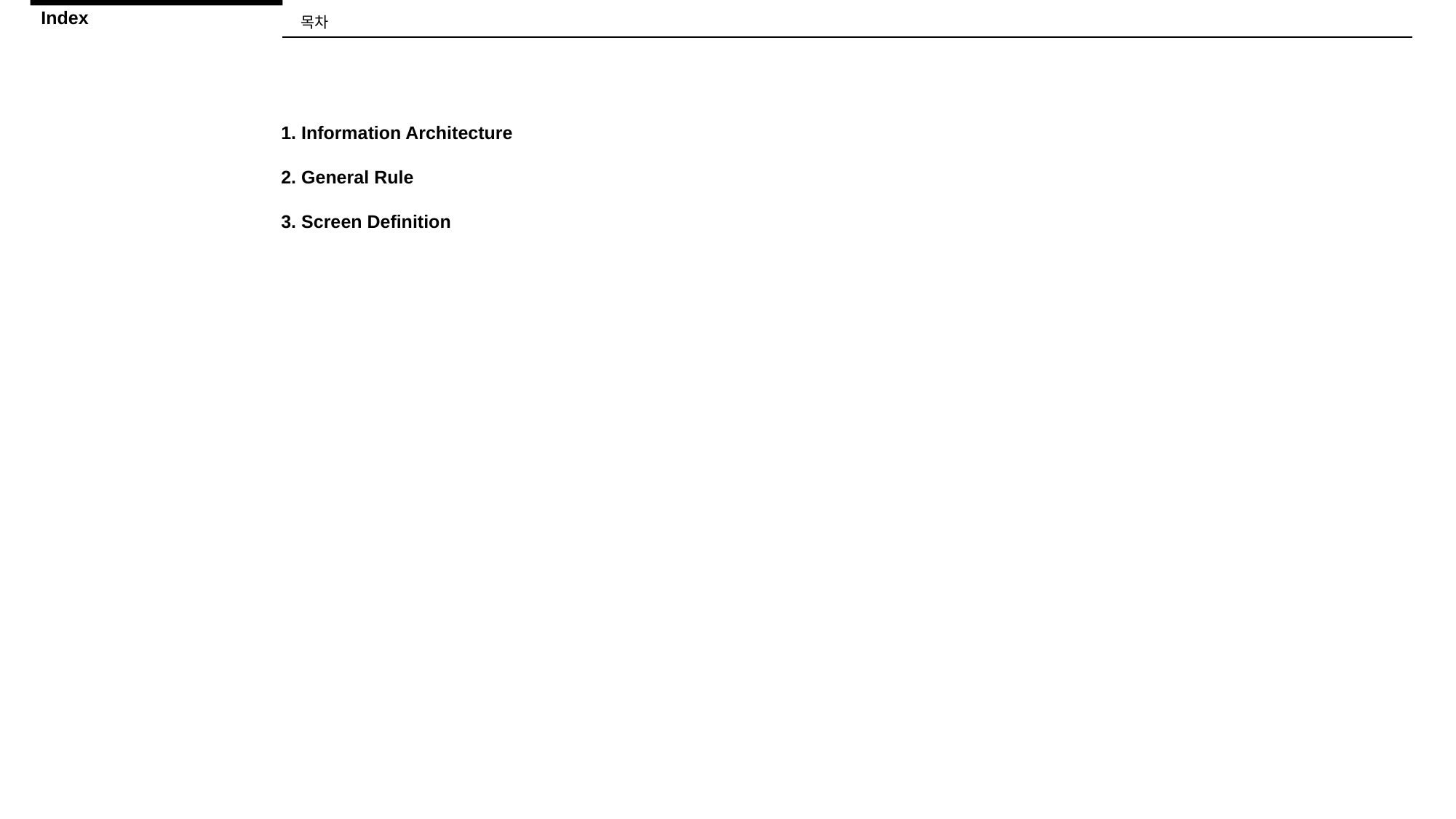

Index
목차
1. Information Architecture
2. General Rule
3. Screen Definition